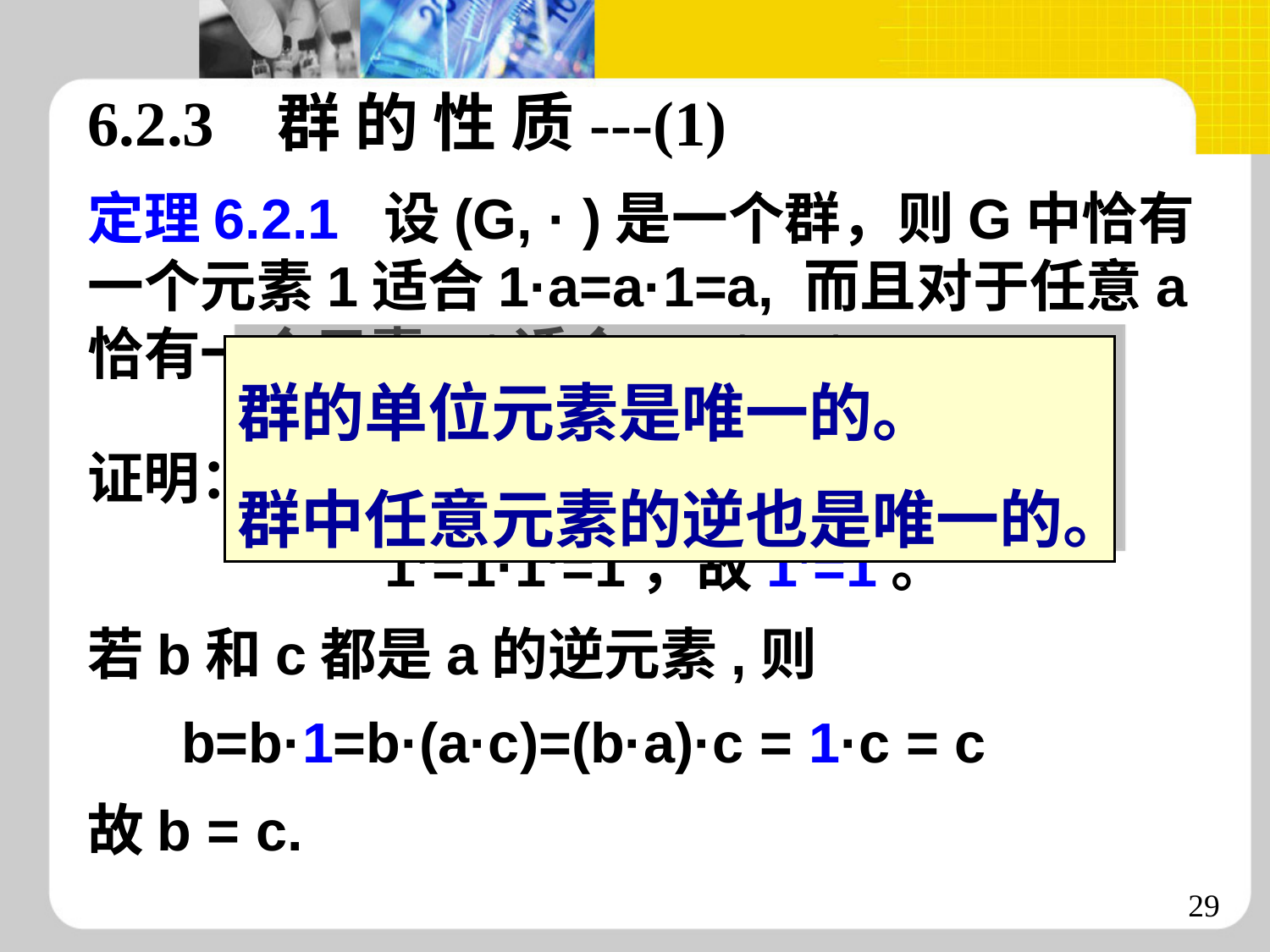

6.2.3   群 的 性 质---(1)
定理6.2.1  设(G, · )是一个群，则G中恰有一个元素1适合1·a=a·1=a, 而且对于任意a恰有一个元素a-1适合a·a-1=a-1·a=1。
群的单位元素是唯一的。
群中任意元素的逆也是唯一的。
证明：若1和1’都是单位元素，则
                   1’=1·1’=1，故1’=1。
若b和c都是a的逆元素,则
      b=b·1=b·(a·c)=(b·a)·c = 1·c = c
故b = c.
29